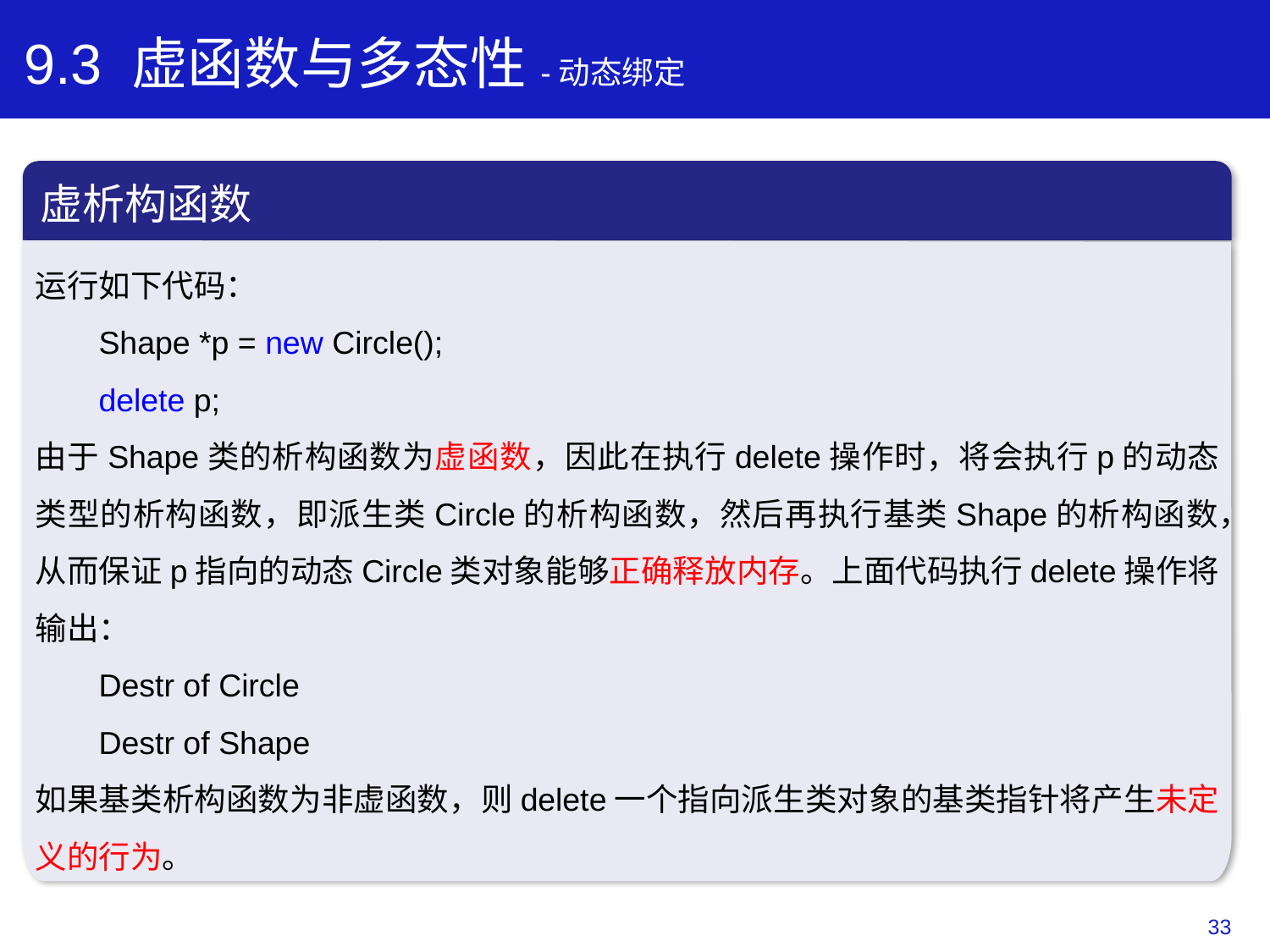

9.3 虚函数与多态性-动态绑定
虚析构函数
运行如下代码：
Shape *p = new Circle();
delete p;
由于Shape类的析构函数为虚函数，因此在执行delete操作时，将会执行p的动态类型的析构函数，即派生类Circle的析构函数，然后再执行基类Shape的析构函数，从而保证p指向的动态Circle类对象能够正确释放内存。上面代码执行delete操作将输出：
Destr of Circle
Destr of Shape
如果基类析构函数为非虚函数，则delete一个指向派生类对象的基类指针将产生未定义的行为。
33